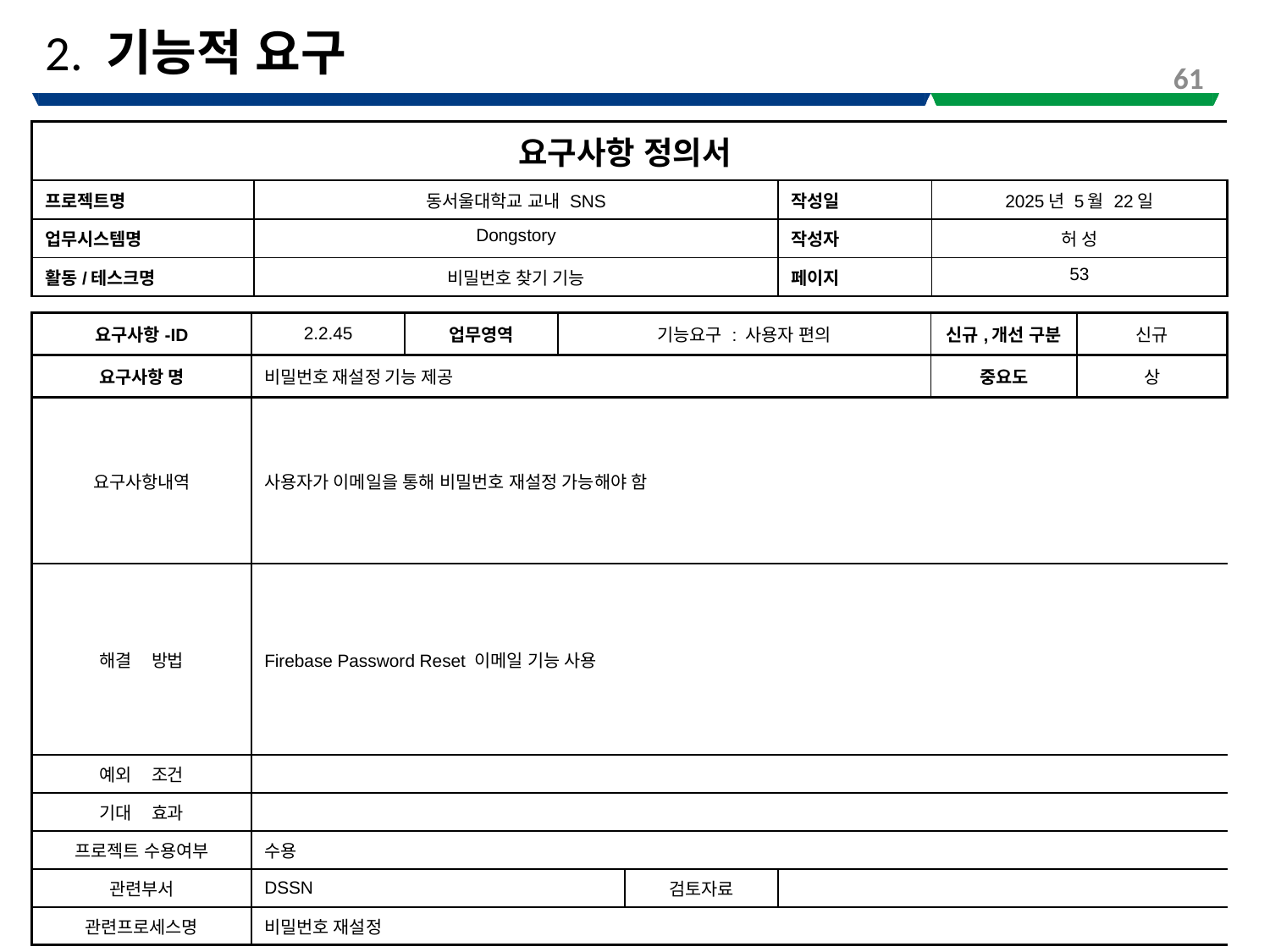

# 2. 기능적 요구
61
| 요구사항 정의서 |  |  |  |
| --- | --- | --- | --- |
| 프로젝트명 | 동서울대학교 교내 SNS | 작성일 | 2025년 5월 22일 |
| 업무시스템명 | Dongstory | 작성자 | 허 성 |
| 활동/테스크명 | 비밀번호 찾기 기능 | 페이지 | 53 |
| 요구사항-ID | 2.2.45 | 업무영역 | 기능요구 : 사용자 편의 |  |  | 신규,개선 구분 | 신규 |
| --- | --- | --- | --- | --- | --- | --- | --- |
| 요구사항 명 | 비밀번호 재설정 기능 제공 |  |  |  |  | 중요도 | 상 |
| 요구사항내역 | 사용자가 이메일을 통해 비밀번호 재설정 가능해야 함 |  |  |  |  |  |  |
| 해결 방법 | Firebase Password Reset 이메일 기능 사용 |  |  |  |  |  |  |
| 예외 조건 |  |  |  |  |  |  |  |
| 기대 효과 |  |  |  |  |  |  |  |
| 프로젝트 수용여부 | 수용 |  |  |  |  |  |  |
| 관련부서 | DSSN |  |  | 검토자료 |  |  |  |
| 관련프로세스명 | 비밀번호 재설정 |  |  |  |  |  |  |